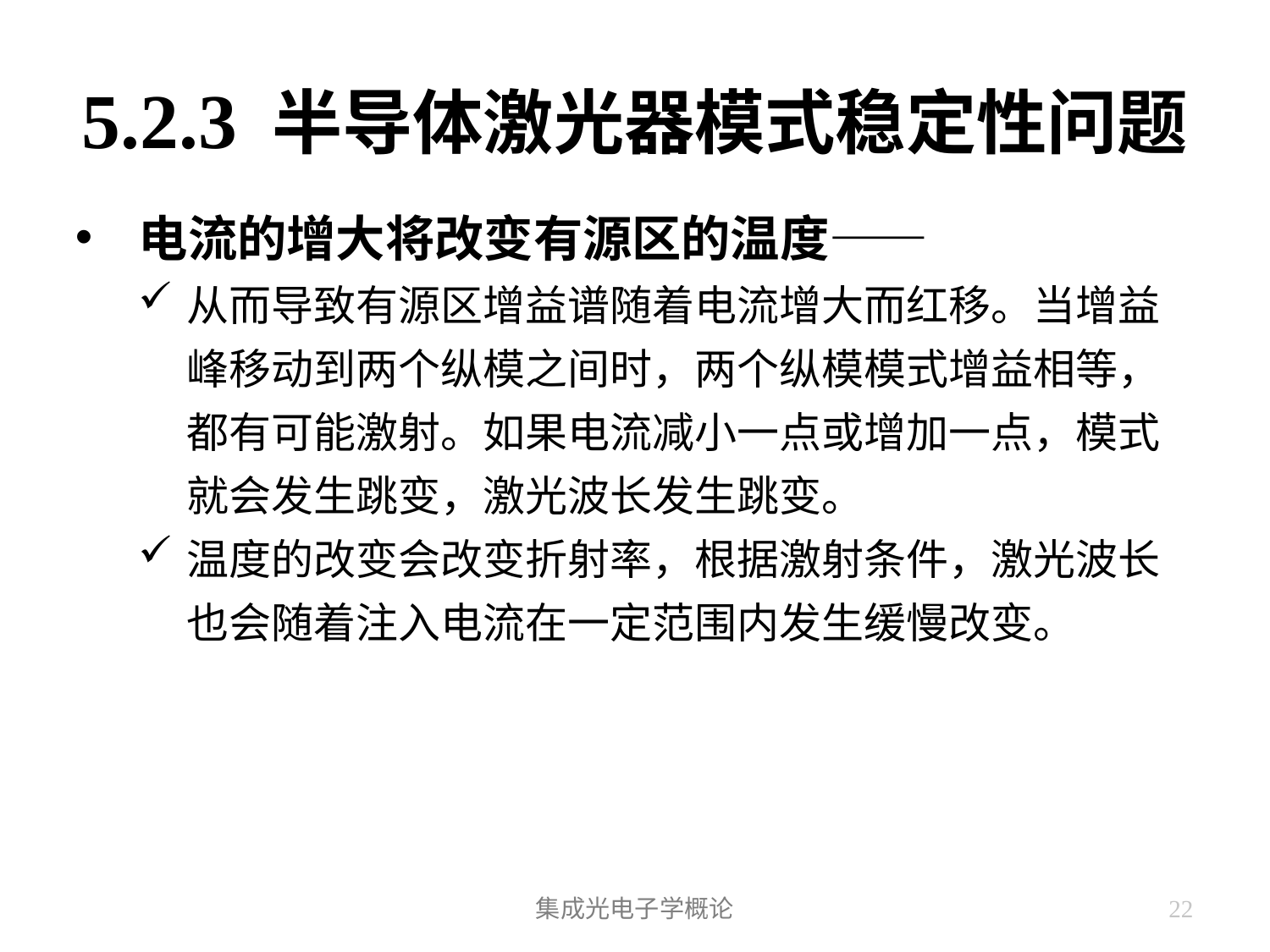

# 5.2.3 半导体激光器模式稳定性问题
电流的增大将改变有源区的温度——
从而导致有源区增益谱随着电流增大而红移。当增益峰移动到两个纵模之间时，两个纵模模式增益相等，都有可能激射。如果电流减小一点或增加一点，模式就会发生跳变，激光波长发生跳变。
温度的改变会改变折射率，根据激射条件，激光波长也会随着注入电流在一定范围内发生缓慢改变。

集成光电子学概论
22